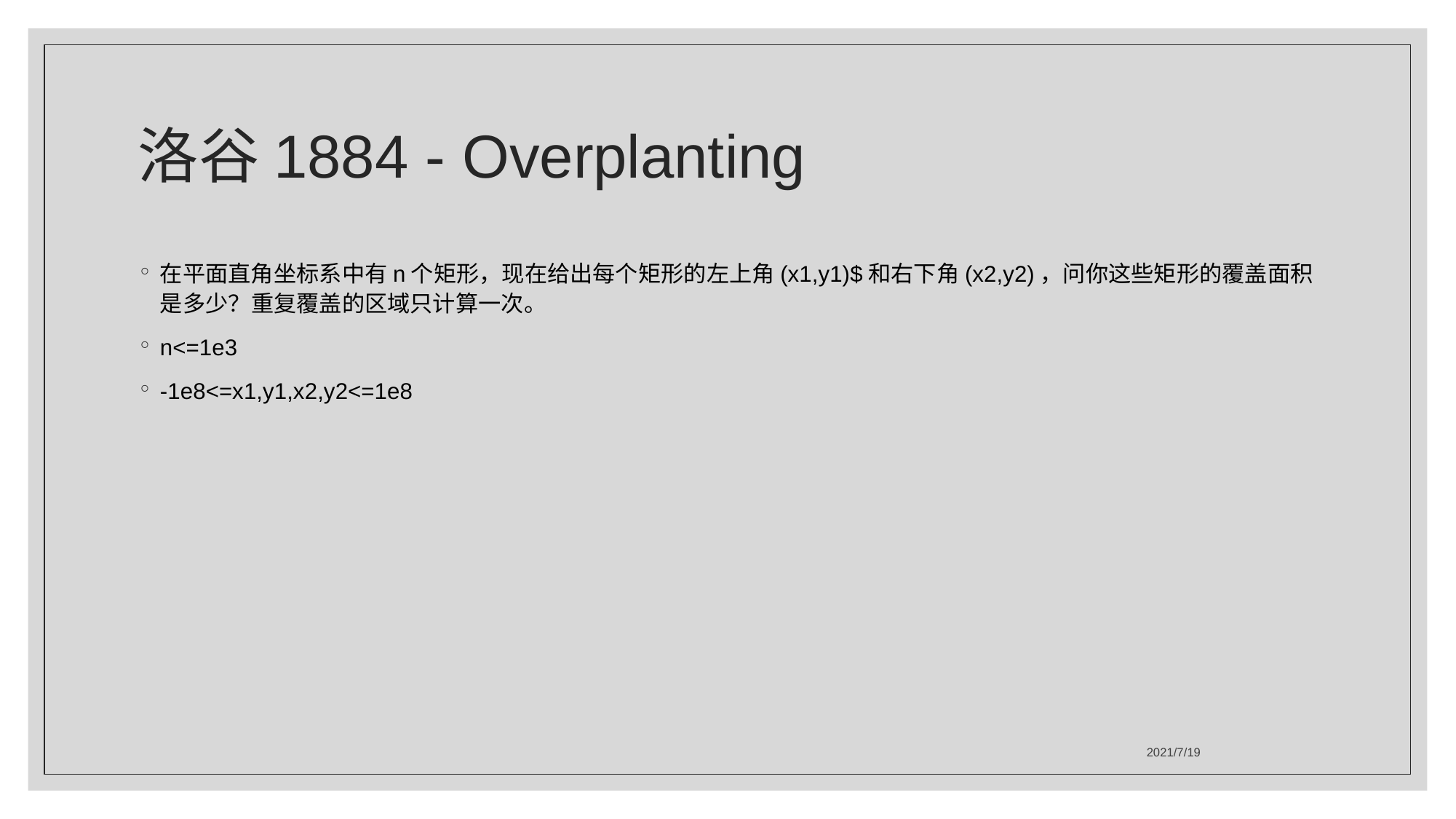

# 洛谷1884 - Overplanting
在平面直角坐标系中有n个矩形，现在给出每个矩形的左上角(x1,y1)$和右下角(x2,y2)，问你这些矩形的覆盖面积是多少？重复覆盖的区域只计算一次。
n<=1e3
-1e8<=x1,y1,x2,y2<=1e8
2021/7/19